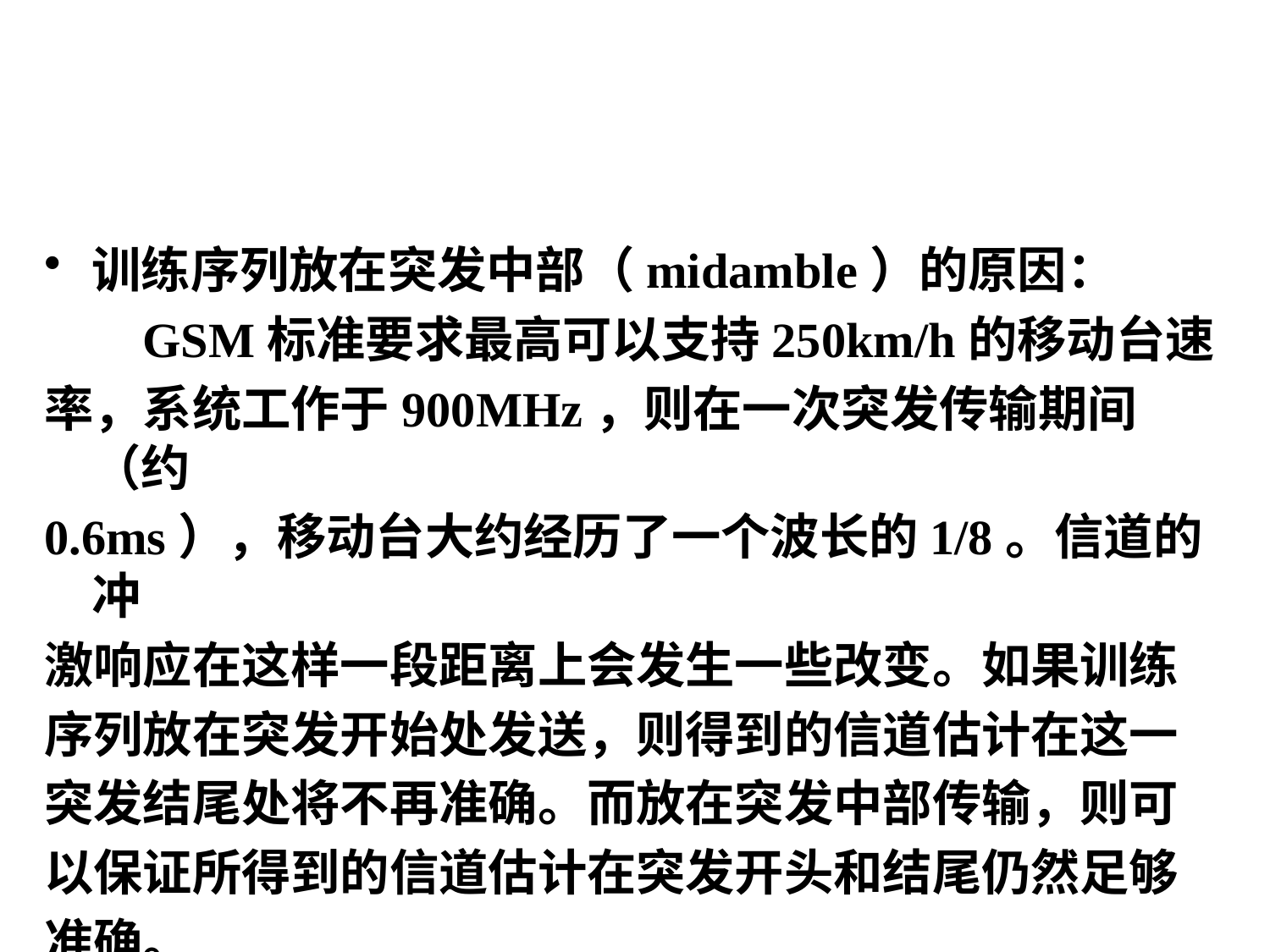

#
训练序列放在突发中部（midamble）的原因：
        GSM标准要求最高可以支持250km/h的移动台速
率，系统工作于900MHz，则在一次突发传输期间（约
0.6ms），移动台大约经历了一个波长的1/8。信道的冲
激响应在这样一段距离上会发生一些改变。如果训练
序列放在突发开始处发送，则得到的信道估计在这一
突发结尾处将不再准确。而放在突发中部传输，则可
以保证所得到的信道估计在突发开头和结尾仍然足够
准确。